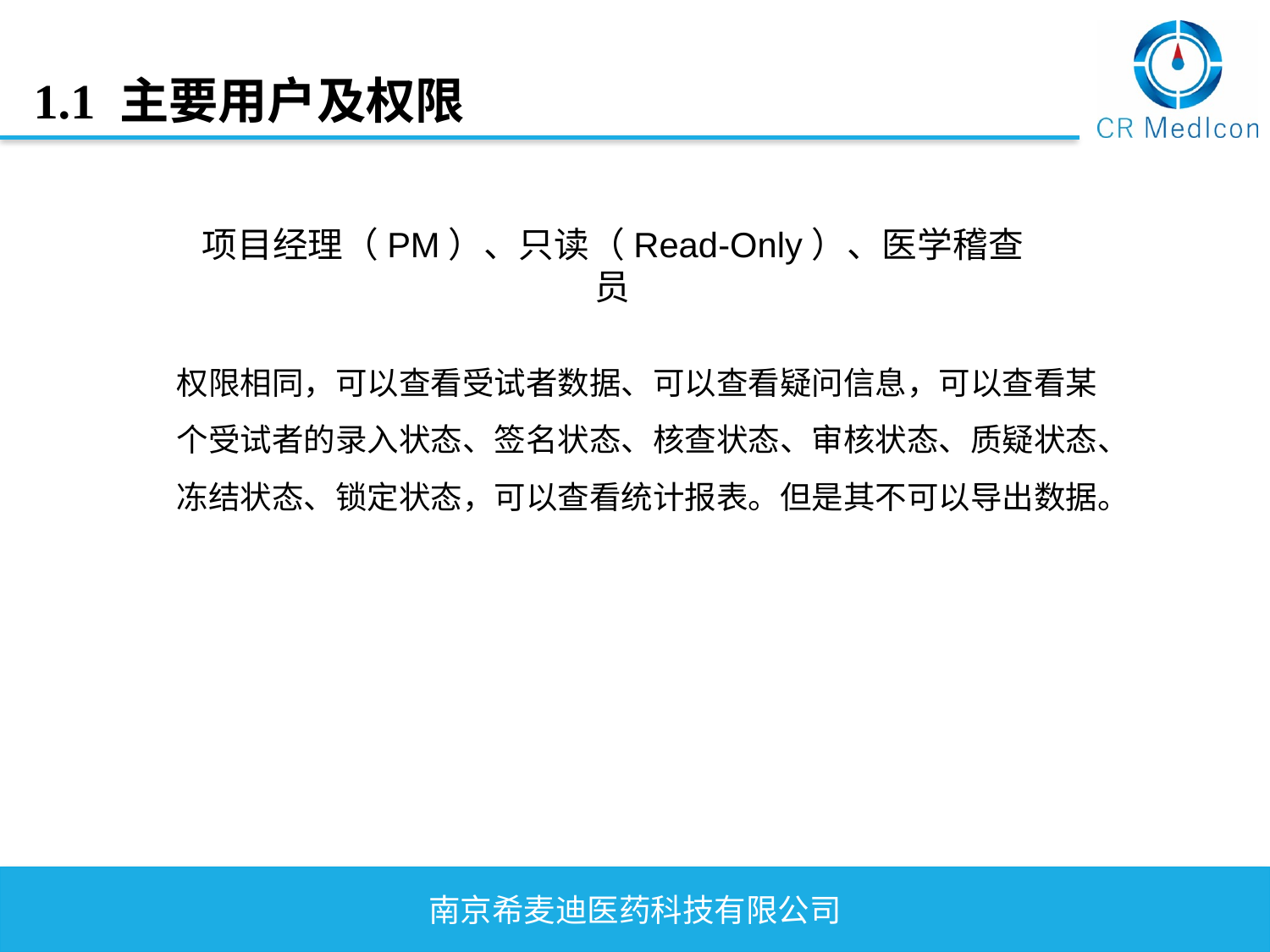

1.1 主要用户及权限
项目经理（PM）、只读（Read-Only）、医学稽查员
权限相同，可以查看受试者数据、可以查看疑问信息，可以查看某个受试者的录入状态、签名状态、核查状态、审核状态、质疑状态、冻结状态、锁定状态，可以查看统计报表。但是其不可以导出数据。
南京希麦迪医药科技有限公司